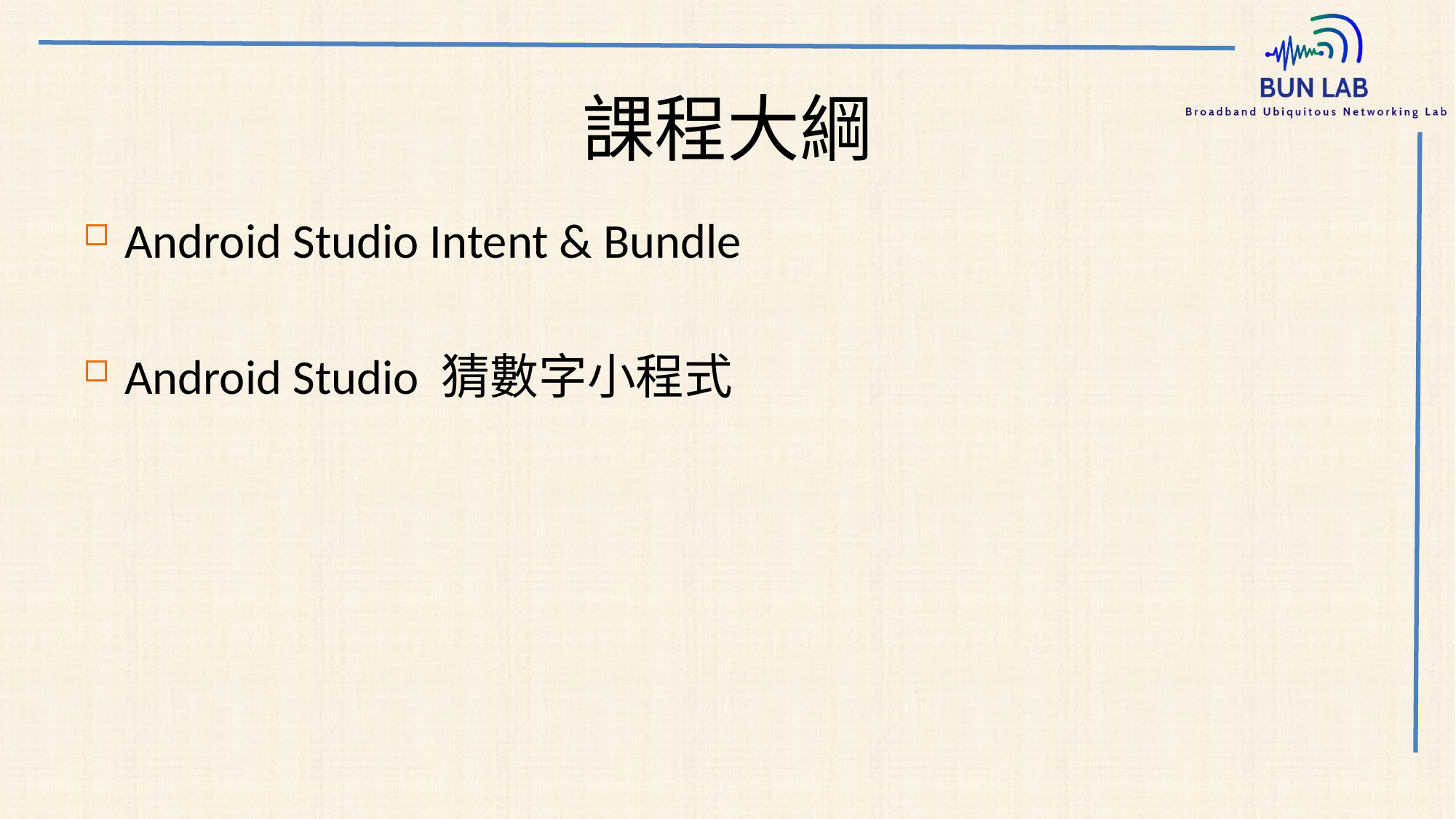

# 課程大綱
Android Studio Intent & Bundle

Android Studio 猜數字小程式